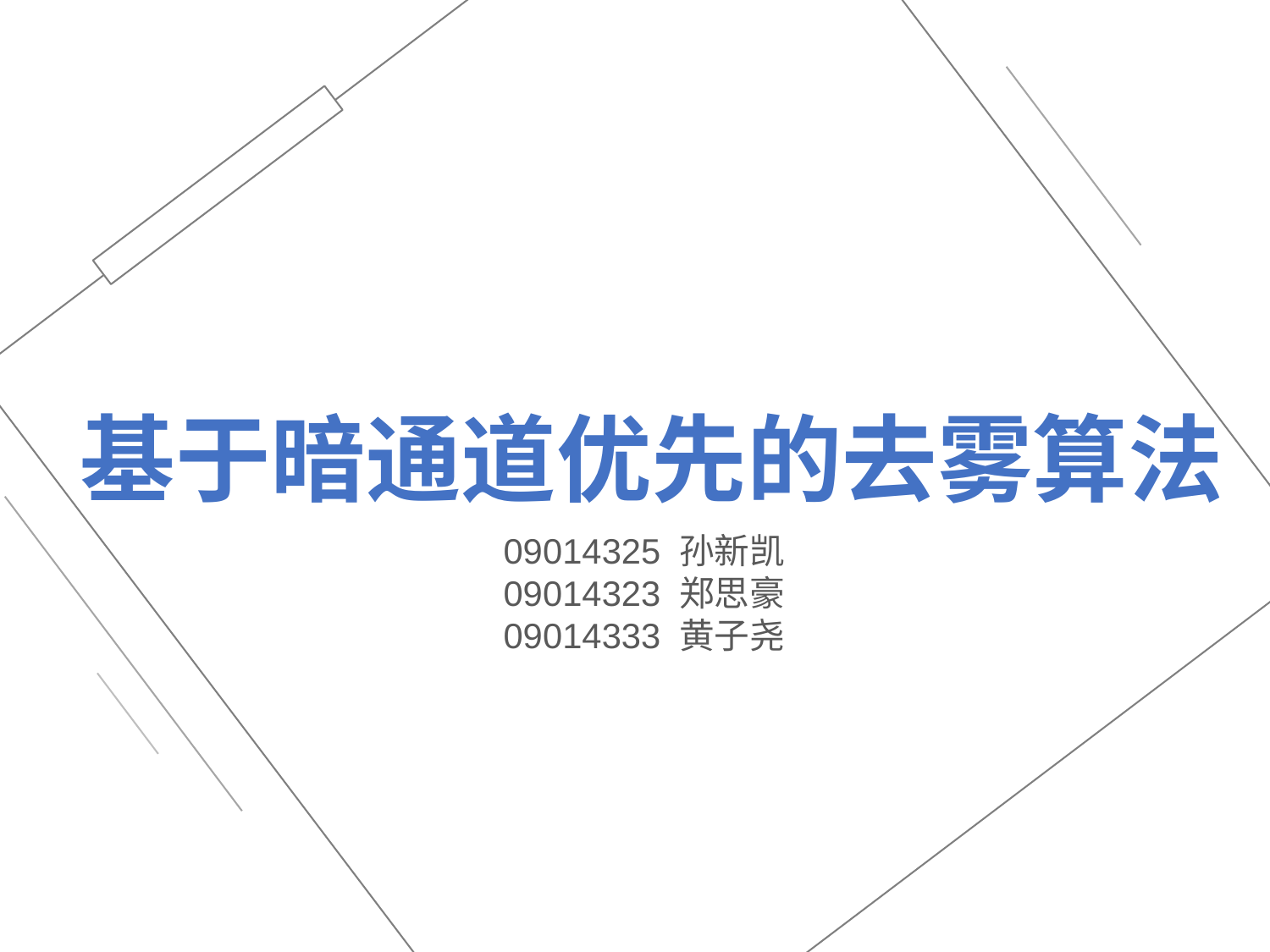

基于暗通道优先的去雾算法
09014325 孙新凯
09014323 郑思豪
09014333 黄子尧